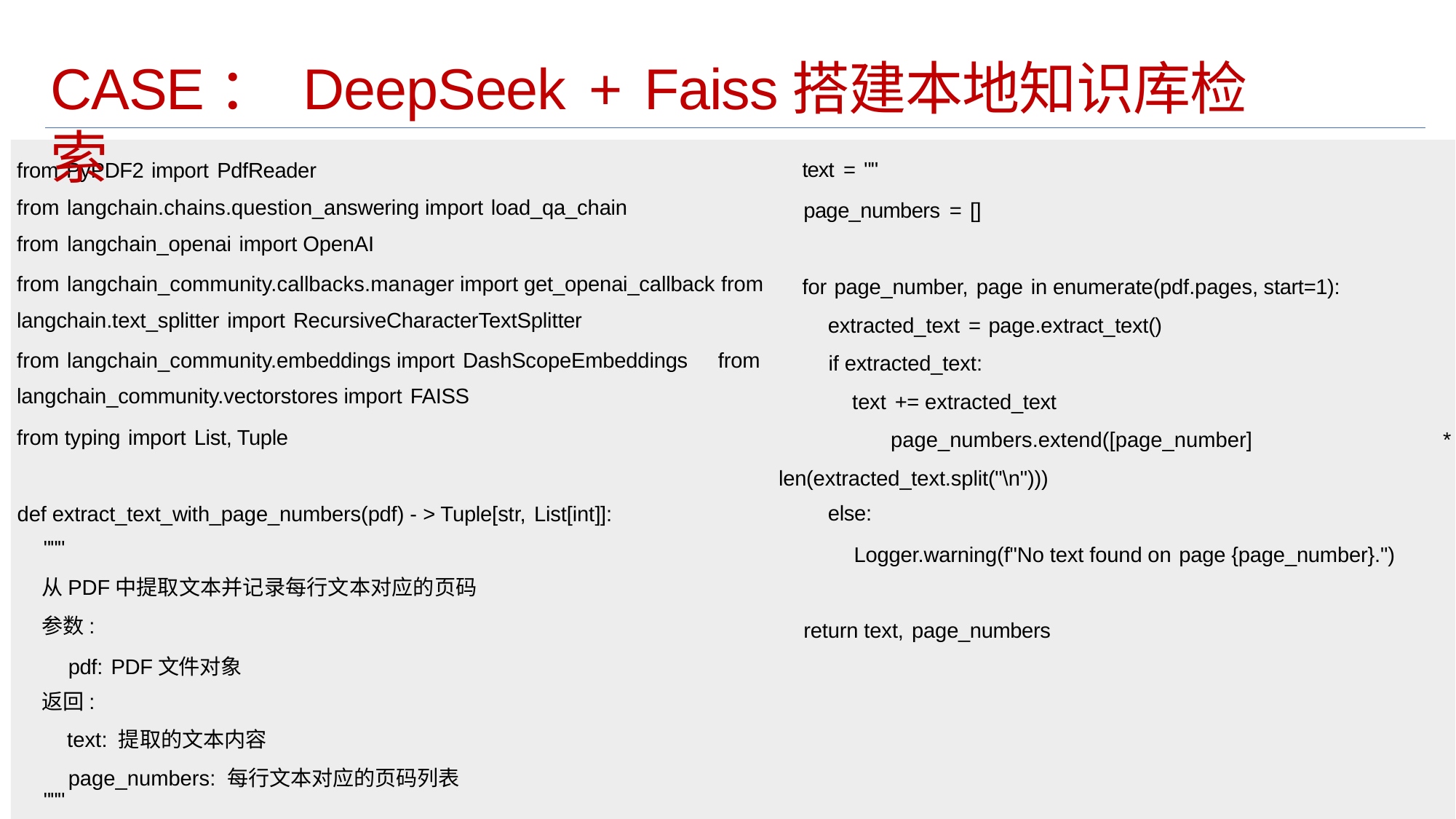

CASE： DeepSeek + Faiss搭建本地知识库检索

from PyPDF2 import PdfReader
from langchain.chains.question_answering import load_qa_chain                 from langchain_openai import OpenAI
from langchain_community.callbacks.manager import get_openai_callback from langchain.text_splitter import RecursiveCharacterTextSplitter
from langchain_community.embeddings import DashScopeEmbeddings     from langchain_community.vectorstores import FAISS
from typing import List, Tuple

def extract_text_with_page_numbers(pdf) - > Tuple[str, List[int]]:
"""
从PDF中提取文本并记录每行文本对应的页码
参数:
pdf: PDF文件对象
返回:
text: 提取的文本内容
page_numbers: 每行文本对应的页码列表
"""

text = ""
page_numbers = []

for page_number, page in enumerate(pdf.pages, start=1):
extracted_text = page.extract_text()
if extracted_text:
text += extracted_text
page_numbers.extend([page_number]                                *
len(extracted_text.split("\n")))
else:
Logger.warning(f"No text found on page {page_number}.")

return text, page_numbers